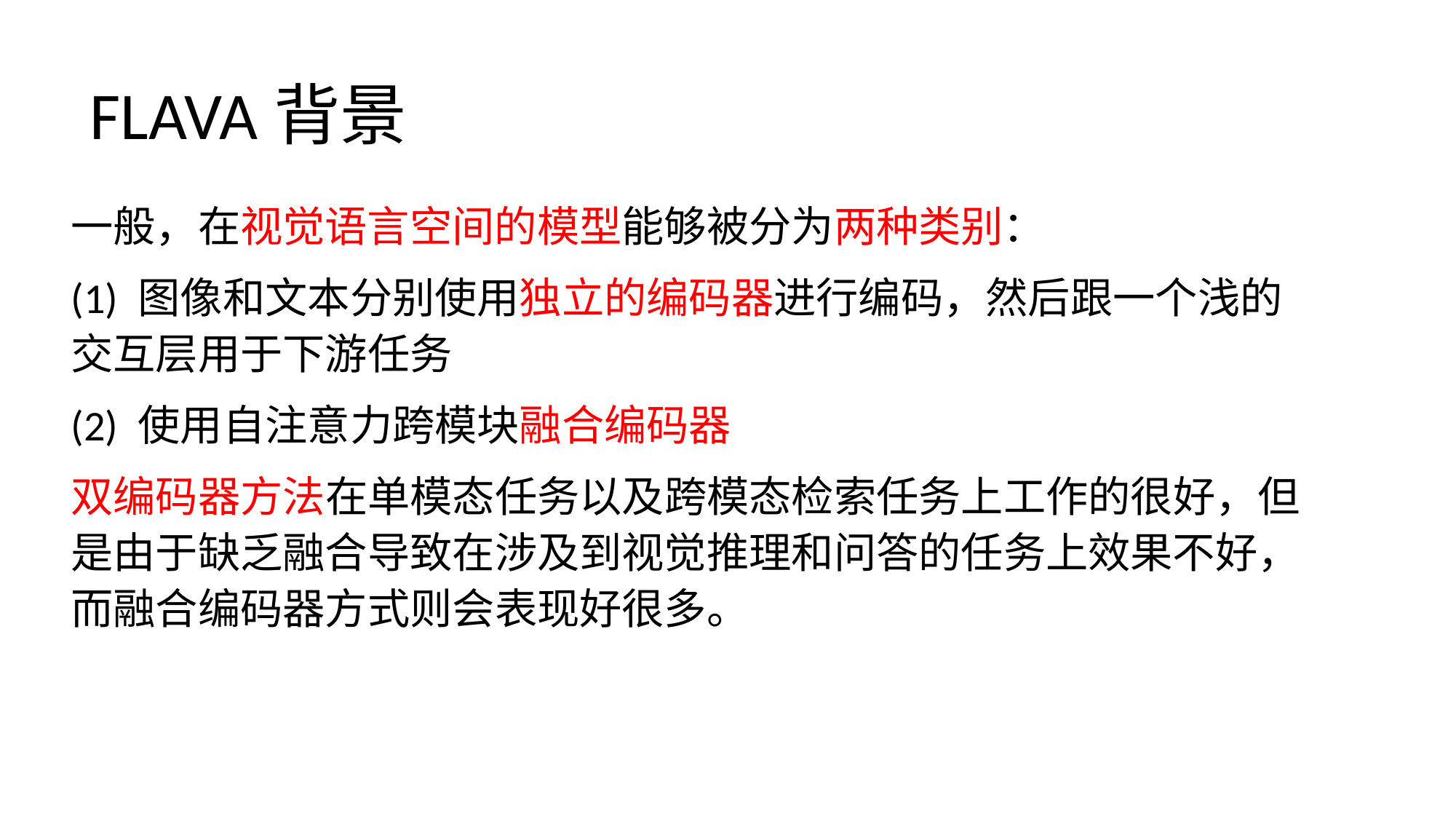

# FLAVA背景
一般，在视觉语言空间的模型能够被分为两种类别：
(1) 图像和文本分别使用独立的编码器进行编码，然后跟一个浅的交互层用于下游任务
(2) 使用自注意力跨模块融合编码器
双编码器方法在单模态任务以及跨模态检索任务上工作的很好，但是由于缺乏融合导致在涉及到视觉推理和问答的任务上效果不好，而融合编码器方式则会表现好很多。